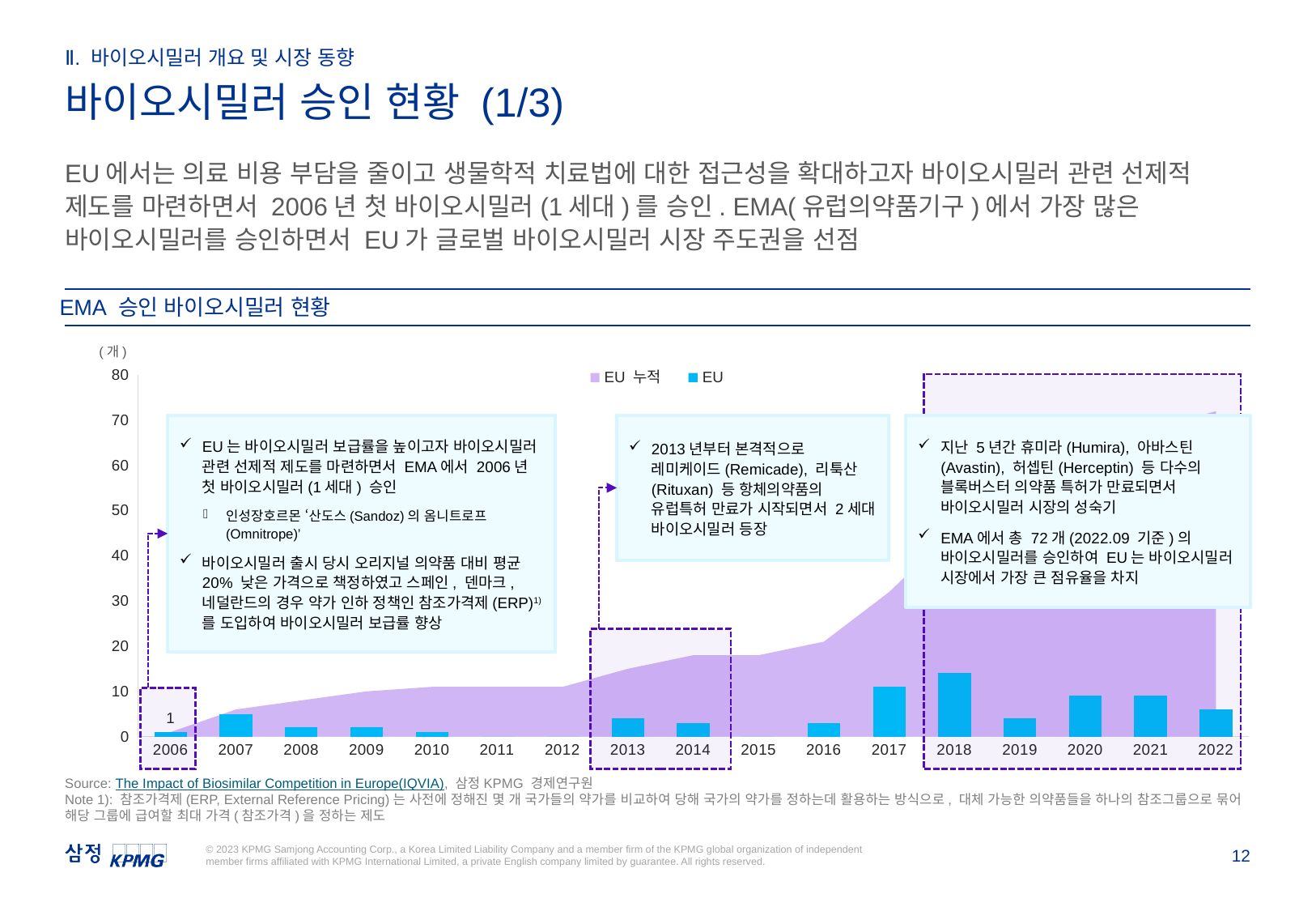

Ⅱ. 바이오시밀러 개요 및 시장 동향
바이오시밀러 승인 현황 (1/3)
EU에서는 의료 비용 부담을 줄이고 생물학적 치료법에 대한 접근성을 확대하고자 바이오시밀러 관련 선제적 제도를 마련하면서 2006년 첫 바이오시밀러(1세대)를 승인. EMA(유럽의약품기구)에서 가장 많은 바이오시밀러를 승인하면서 EU가 글로벌 바이오시밀러 시장 주도권을 선점
EMA 승인 바이오시밀러 현황
(개)

### Chart

| Category | EU 누적 | EU |
|---|---|---|
| 2006 | 1.0 | 1.0 |
| 2007 | 6.0 | 5.0 |
| 2008 | 8.0 | 2.0 |
| 2009 | 10.0 | 2.0 |
| 2010 | 11.0 | 1.0 |
| 2011 | 11.0 | 0.0 |
| 2012 | 11.0 | 0.0 |
| 2013 | 15.0 | 4.0 |
| 2014 | 18.0 | 3.0 |
| 2015 | 18.0 | 0.0 |
| 2016 | 21.0 | 3.0 |
| 2017 | 32.0 | 11.0 |
| 2018 | 46.0 | 14.0 |
| 2019 | 50.0 | 4.0 |
| 2020 | 59.0 | 9.0 |
| 2021 | 68.0 | 9.0 |
| 2022 | 72.0 | 6.0 |
2013년부터 본격적으로 레미케이드(Remicade), 리툭산 (Rituxan) 등 항체의약품의 유럽특허 만료가 시작되면서 2세대 바이오시밀러 등장
EU는 바이오시밀러 보급률을 높이고자 바이오시밀러 관련 선제적 제도를 마련하면서 EMA에서 2006년 첫 바이오시밀러(1세대) 승인
인성장호르몬 ‘산도스(Sandoz)의 옴니트로프(Omnitrope)’
바이오시밀러 출시 당시 오리지널 의약품 대비 평균 20% 낮은 가격으로 책정하였고 스페인, 덴마크, 네덜란드의 경우 약가 인하 정책인 참조가격제(ERP)1)를 도입하여 바이오시밀러 보급률 향상
지난 5년간 휴미라(Humira), 아바스틴(Avastin), 허셉틴(Herceptin) 등 다수의 블록버스터 의약품 특허가 만료되면서 바이오시밀러 시장의 성숙기
EMA에서 총 72개(2022.09 기준)의 바이오시밀러를 승인하여 EU는 바이오시밀러 시장에서 가장 큰 점유율을 차지

Source: The Impact of Biosimilar Competition in Europe(IQVIA), 삼정KPMG 경제연구원
Note 1): 참조가격제(ERP, External Reference Pricing)는 사전에 정해진 몇 개 국가들의 약가를 비교하여 당해 국가의 약가를 정하는데 활용하는 방식으로, 대체 가능한 의약품들을 하나의 참조그룹으로 묶어 해당 그룹에 급여할 최대 가격(참조가격)을 정하는 제도